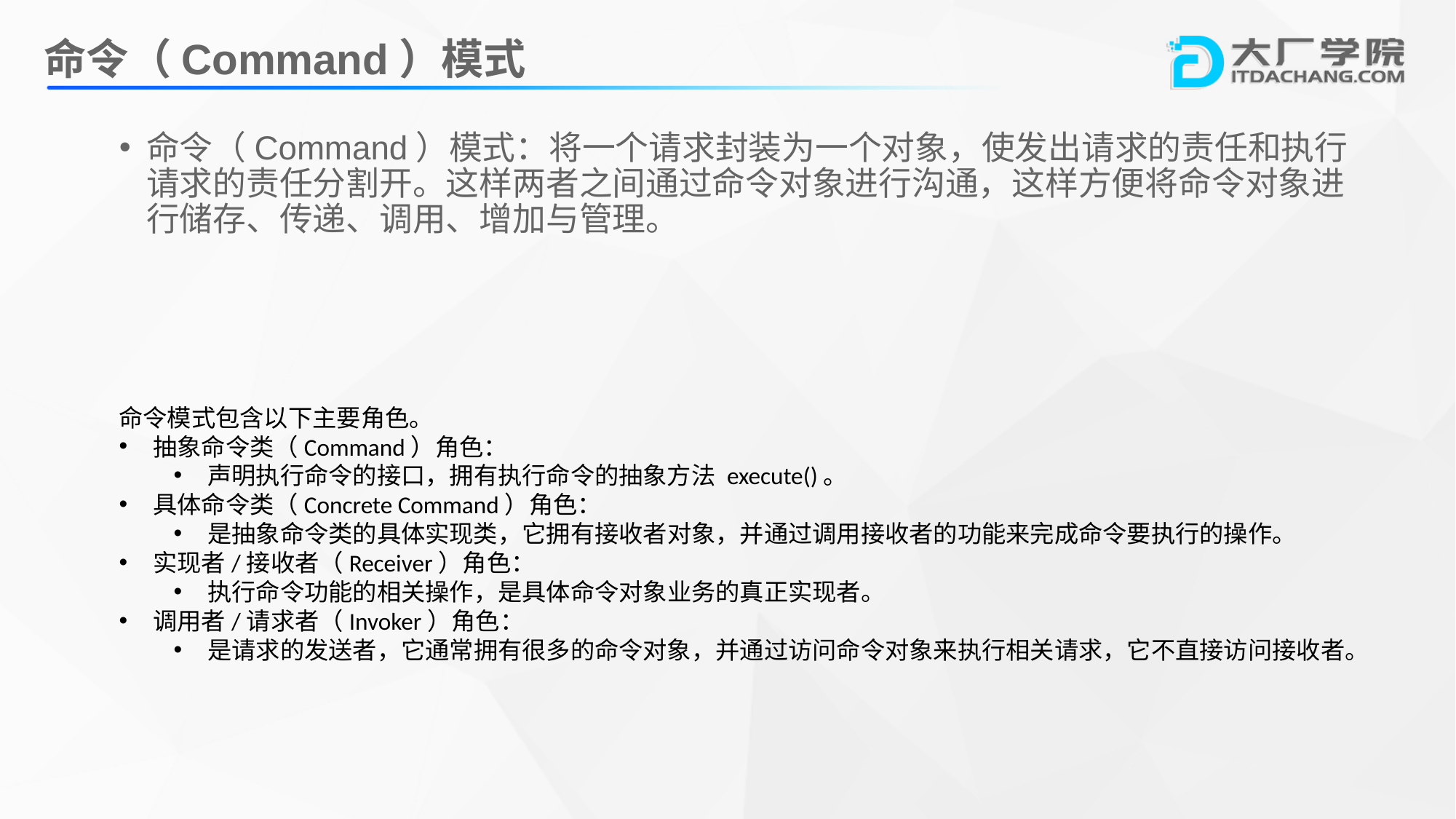

# 命令（Command）模式
命令（Command）模式：将一个请求封装为一个对象，使发出请求的责任和执行请求的责任分割开。这样两者之间通过命令对象进行沟通，这样方便将命令对象进行储存、传递、调用、增加与管理。
命令模式包含以下主要角色。
抽象命令类（Command）角色：
声明执行命令的接口，拥有执行命令的抽象方法 execute()。
具体命令类（Concrete Command）角色：
是抽象命令类的具体实现类，它拥有接收者对象，并通过调用接收者的功能来完成命令要执行的操作。
实现者/接收者（Receiver）角色：
执行命令功能的相关操作，是具体命令对象业务的真正实现者。
调用者/请求者（Invoker）角色：
是请求的发送者，它通常拥有很多的命令对象，并通过访问命令对象来执行相关请求，它不直接访问接收者。